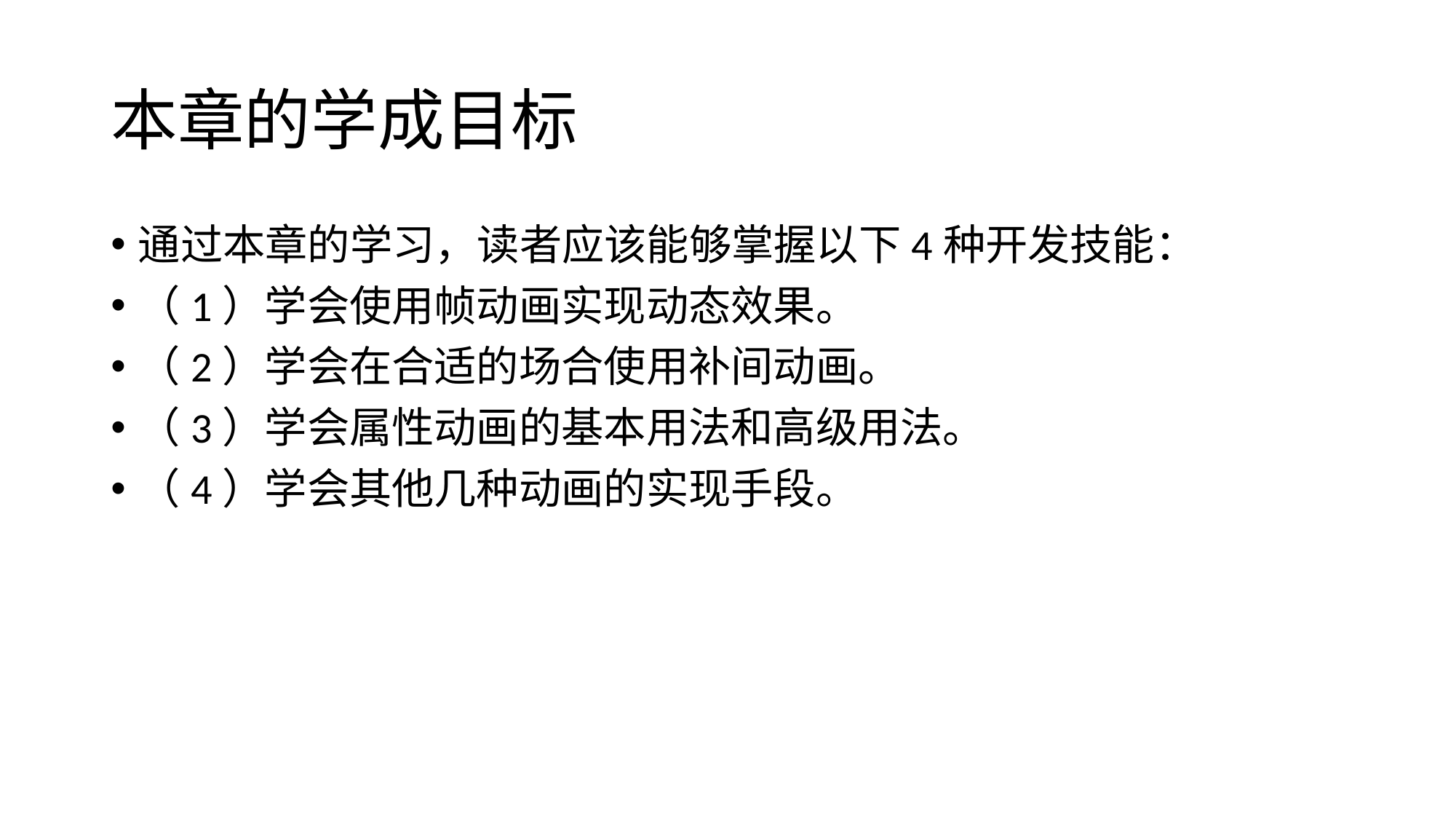

# 本章的学成目标
通过本章的学习，读者应该能够掌握以下4种开发技能：
（1）学会使用帧动画实现动态效果。
（2）学会在合适的场合使用补间动画。
（3）学会属性动画的基本用法和高级用法。
（4）学会其他几种动画的实现手段。